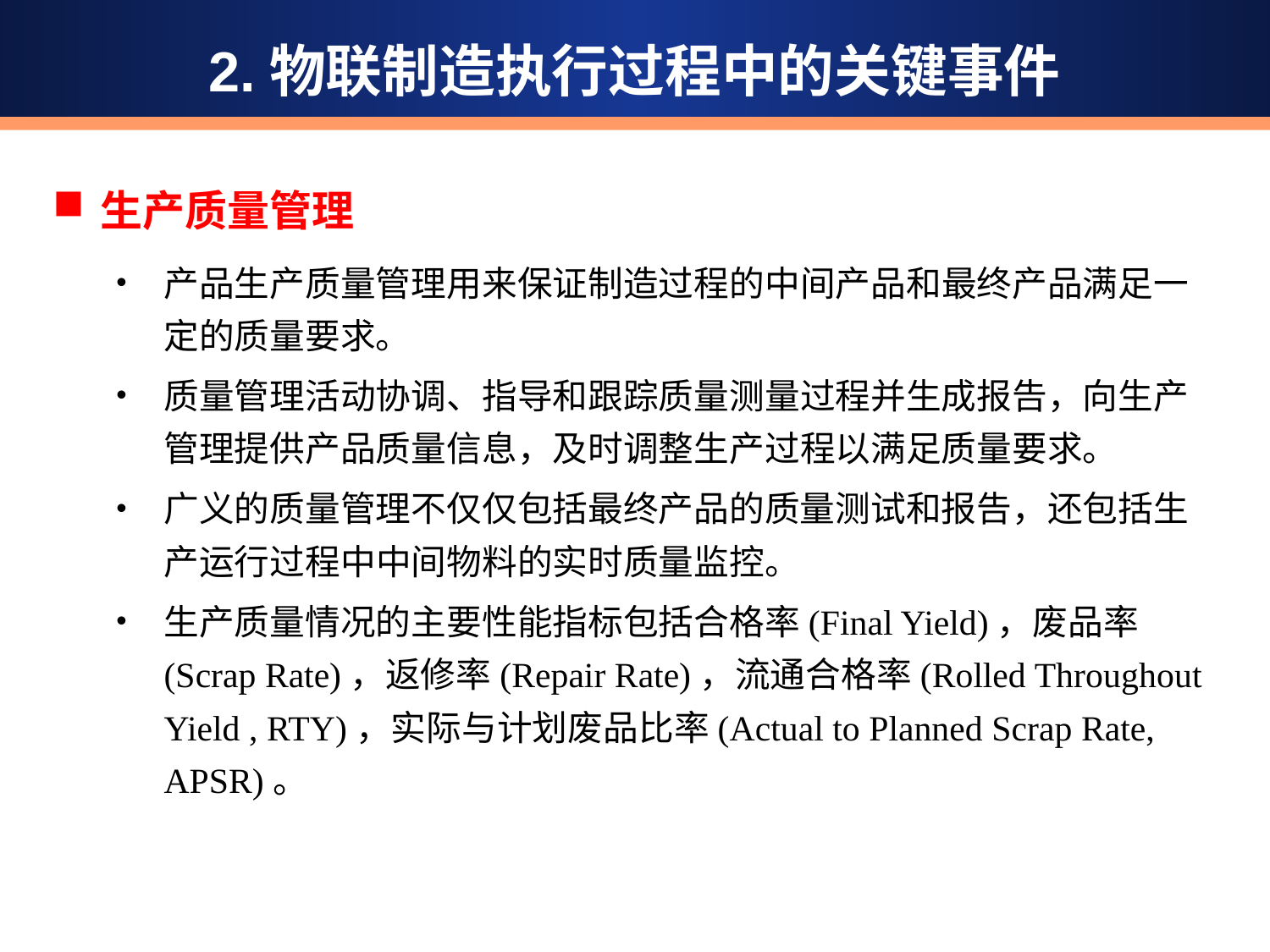

2.物联制造执行过程中的关键事件
生产质量管理
产品生产质量管理用来保证制造过程的中间产品和最终产品满足一定的质量要求。
质量管理活动协调、指导和跟踪质量测量过程并生成报告，向生产管理提供产品质量信息，及时调整生产过程以满足质量要求。
广义的质量管理不仅仅包括最终产品的质量测试和报告，还包括生产运行过程中中间物料的实时质量监控。
生产质量情况的主要性能指标包括合格率(Final Yield)，废品率(Scrap Rate)，返修率(Repair Rate)，流通合格率(Rolled Throughout Yield , RTY)，实际与计划废品比率(Actual to Planned Scrap Rate, APSR)。